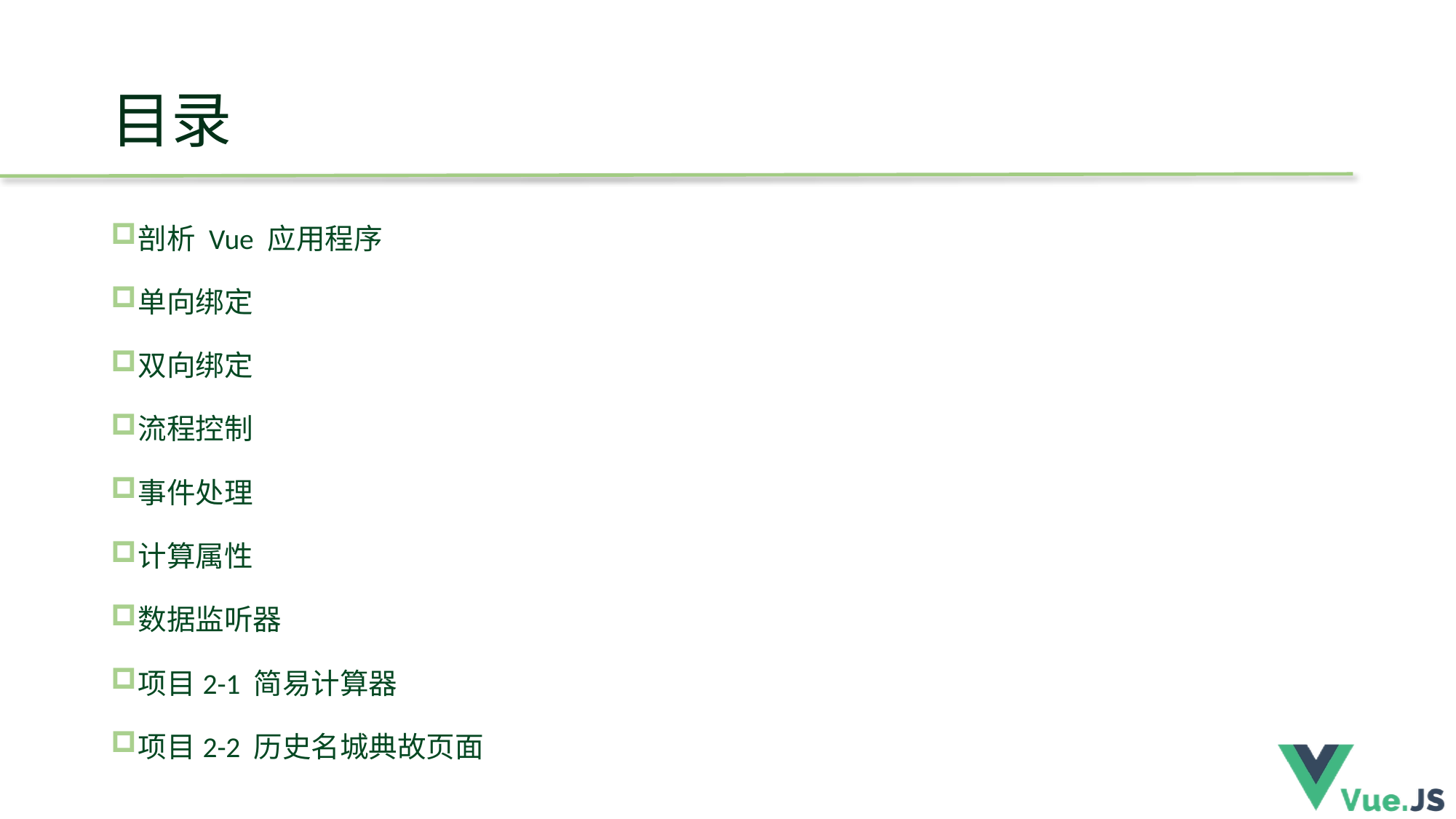

# 目录
剖析 Vue 应用程序
单向绑定
双向绑定
流程控制
事件处理
计算属性
数据监听器
项目2-1 简易计算器
项目2-2 历史名城典故页面